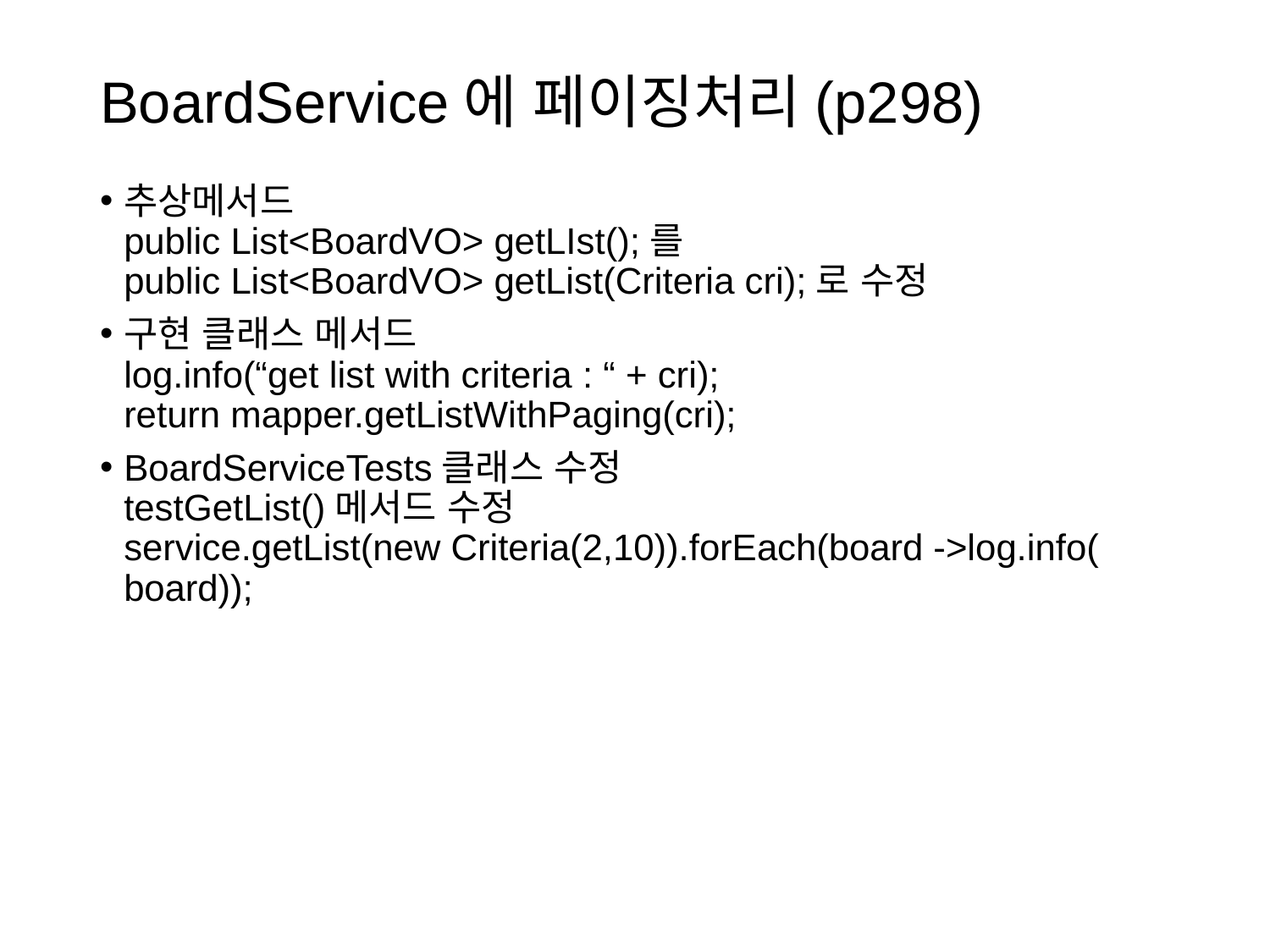

# BoardService에 페이징처리(p298)
추상메서드
public List<BoardVO> getLIst();를
public List<BoardVO> getList(Criteria cri);로 수정
구현 클래스 메서드
log.info(“get list with criteria : “ + cri);
return mapper.getListWithPaging(cri);
BoardServiceTests클래스 수정
testGetList()메서드 수정
service.getList(new Criteria(2,10)).forEach(board ->log.info(
board));